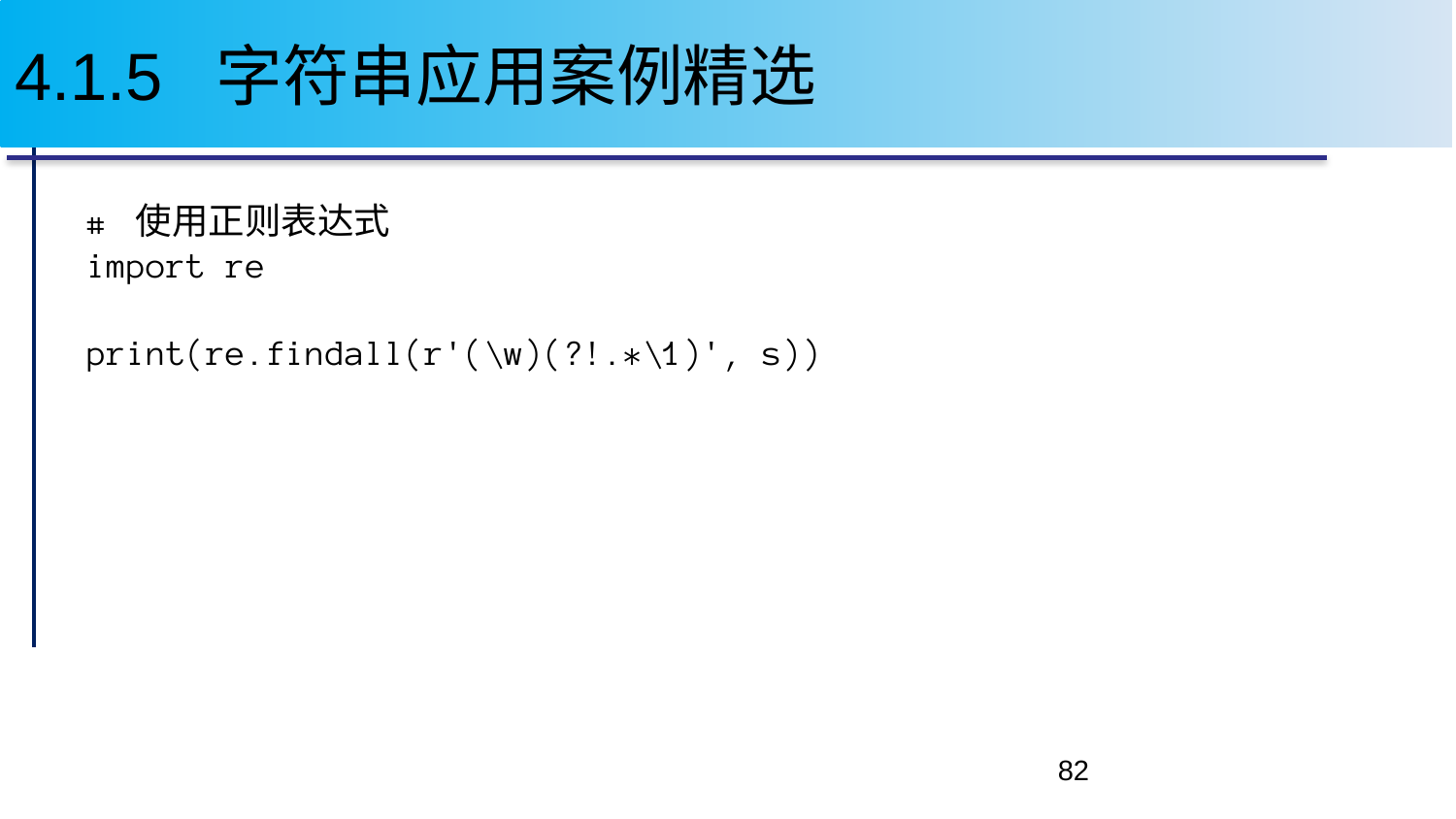

# 4.1.5  字符串应用案例精选
# 使用正则表达式
import re

print(re.findall(r'(\w)(?!.*\1)', s))
82